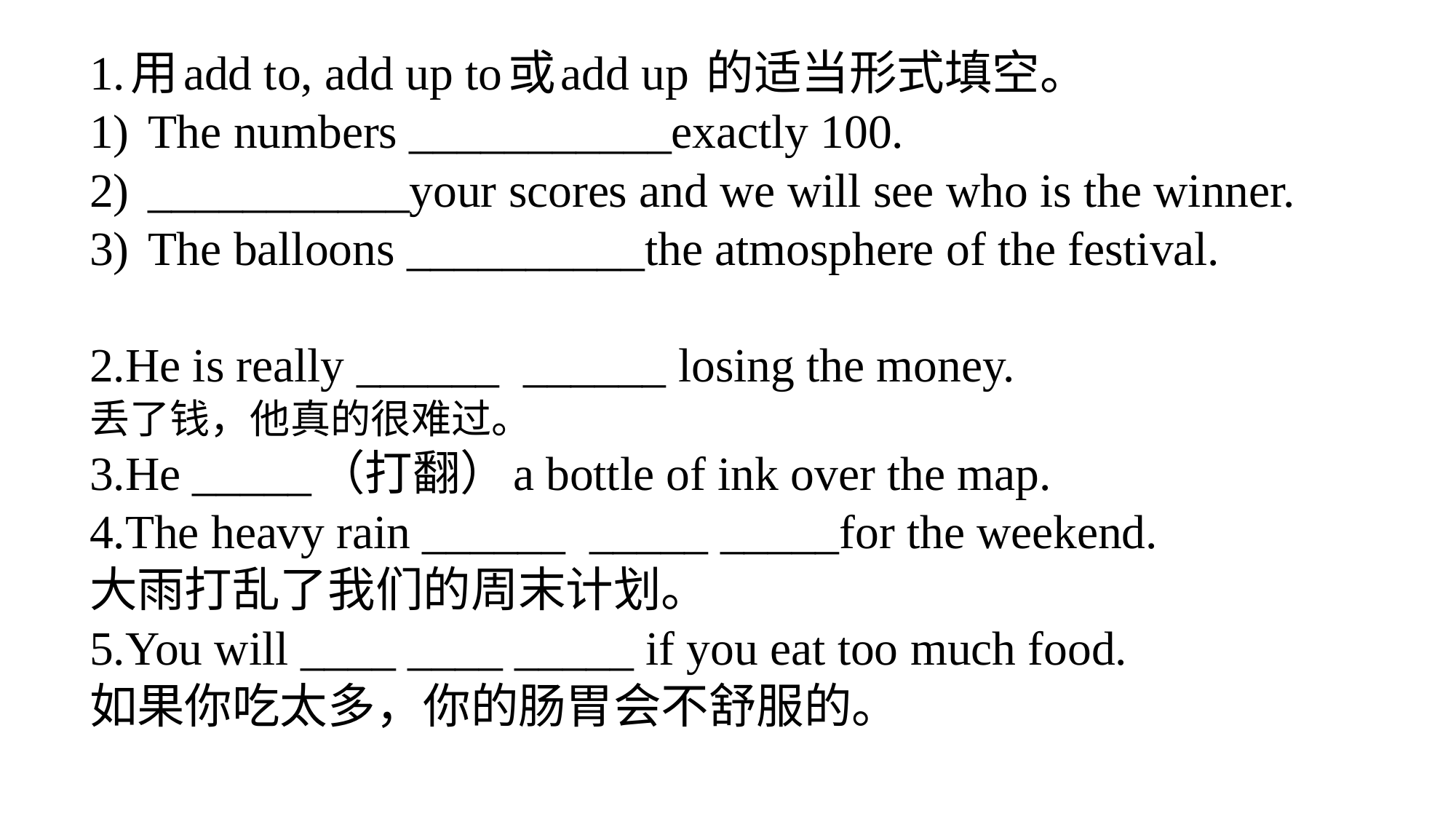

1.用add to, add up to或add up 的适当形式填空。
The numbers ___________exactly 100.
___________your scores and we will see who is the winner.
The balloons __________the atmosphere of the festival.

2.He is really ______  ______ losing the money.
丢了钱，他真的很难过。
3.He _____（打翻）a bottle of ink over the map.
4.The heavy rain ______  _____ _____for the weekend.
大雨打乱了我们的周末计划。
5.You will ____ ____ _____ if you eat too much food.
如果你吃太多，你的肠胃会不舒服的。

#